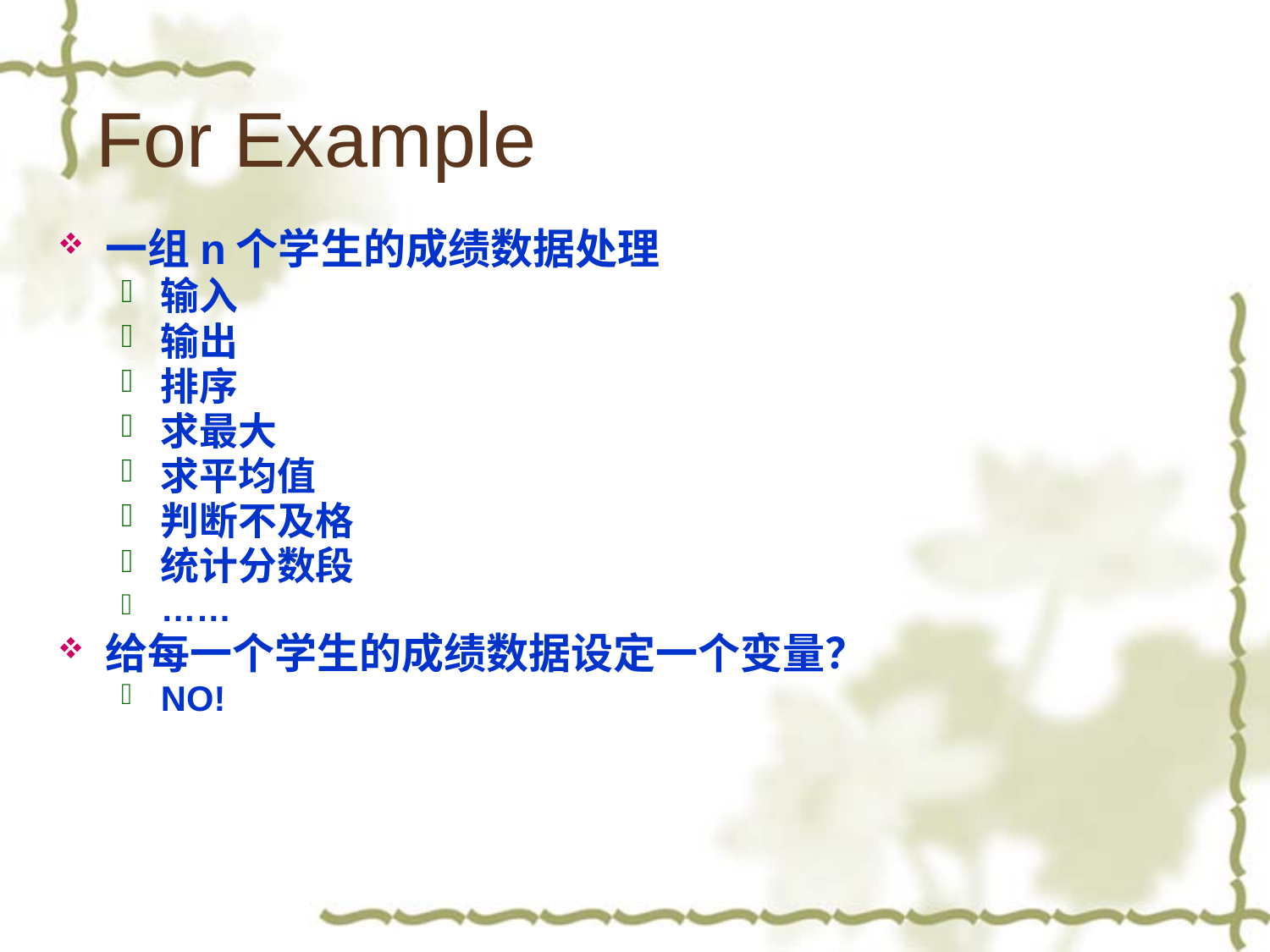

# For Example
一组n个学生的成绩数据处理
输入
输出
排序
求最大
求平均值
判断不及格
统计分数段
……
给每一个学生的成绩数据设定一个变量？
NO!